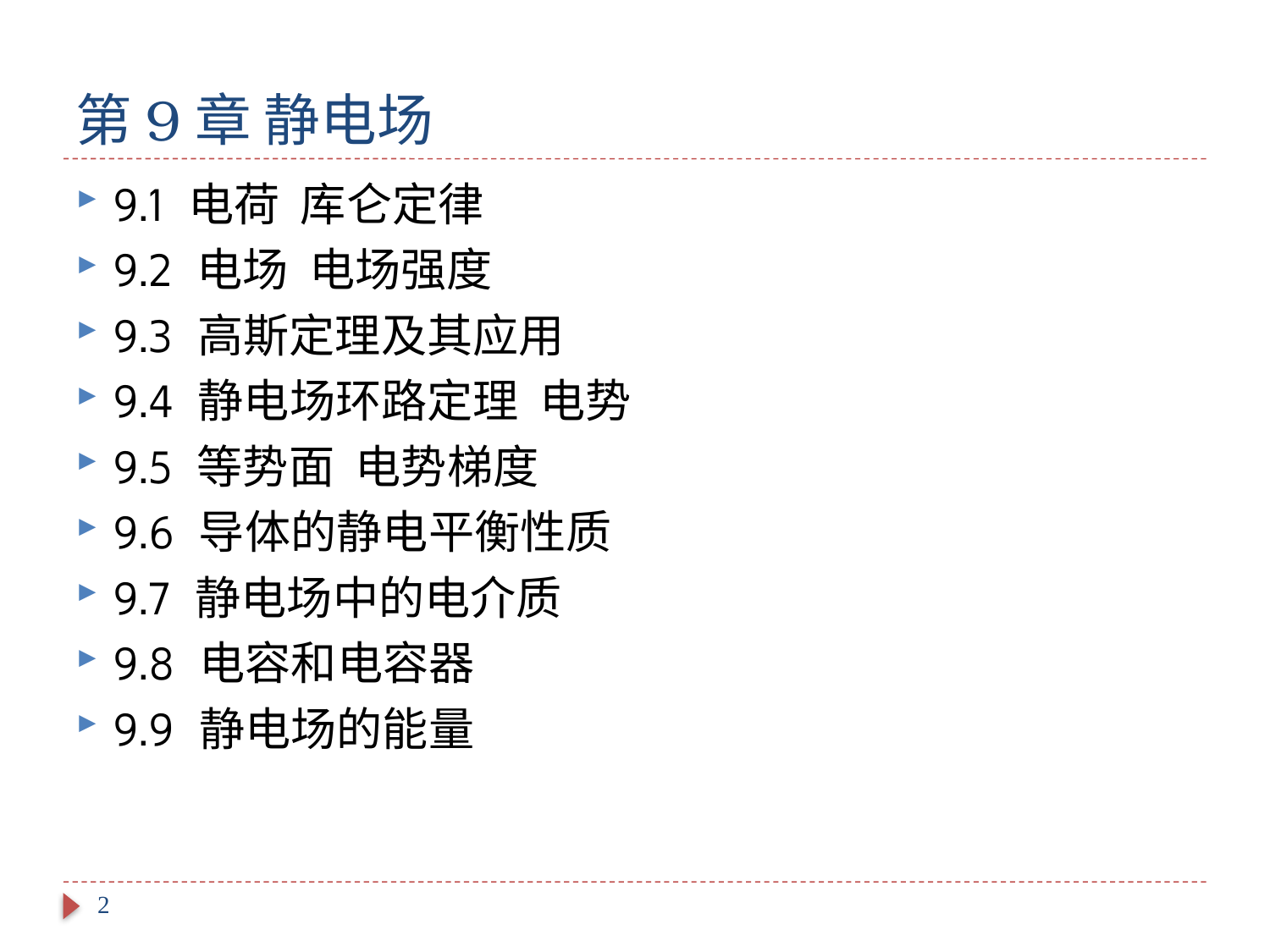

# 第9章 静电场
9.1 电荷  库仑定律
9.2 电场  电场强度
9.3 高斯定理及其应用
9.4 静电场环路定理  电势
9.5 等势面  电势梯度
9.6 导体的静电平衡性质
9.7 静电场中的电介质
9.8 电容和电容器
9.9 静电场的能量

2